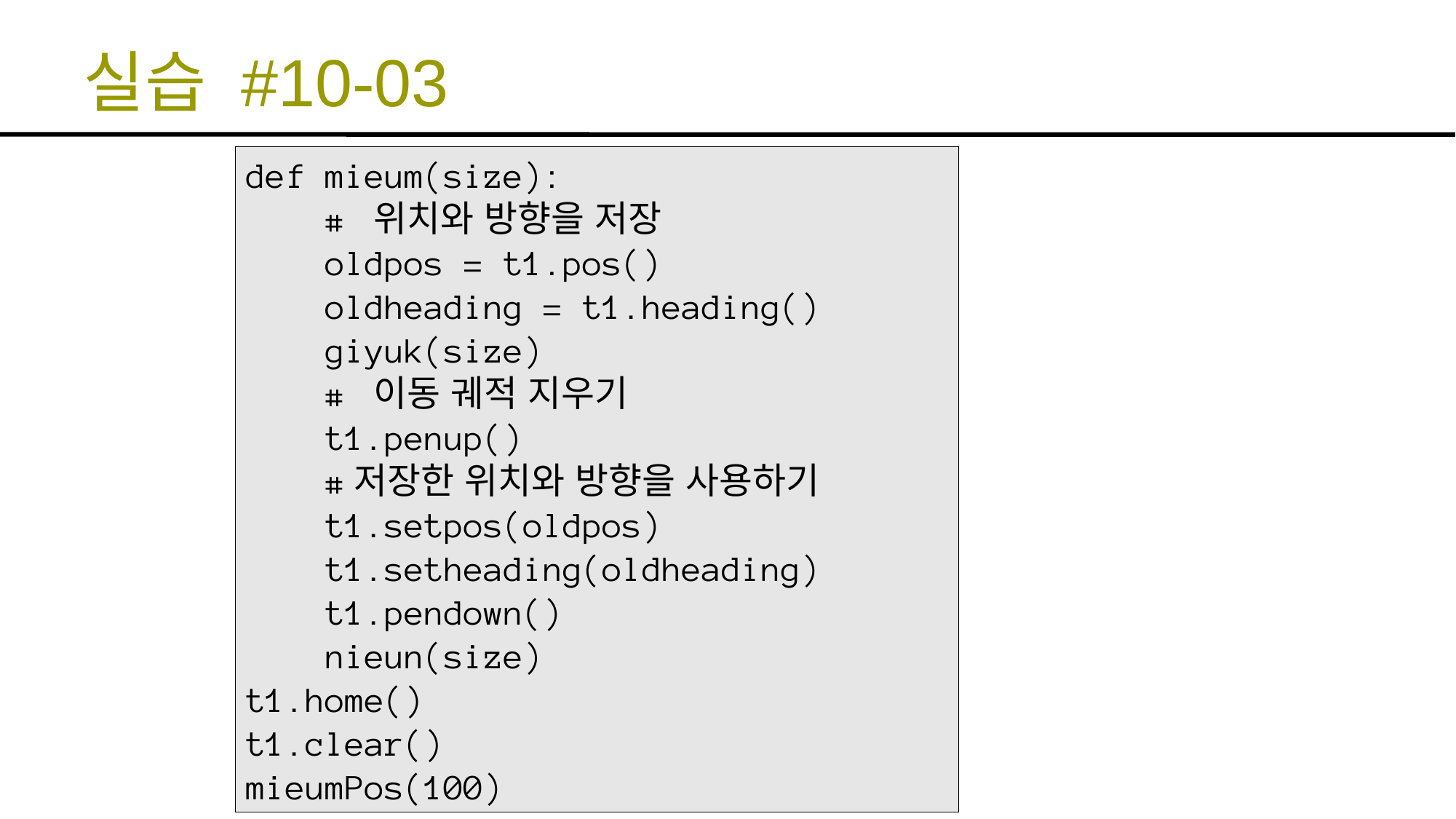

# 실습 #10-03
def mieum(size):
    # 위치와 방향을 저장
    oldpos = t1.pos()
    oldheading = t1.heading()
    giyuk(size)
    # 이동 궤적 지우기
    t1.penup()
    #저장한 위치와 방향을 사용하기
    t1.setpos(oldpos)
    t1.setheading(oldheading)
    t1.pendown()
    nieun(size)
t1.home()
t1.clear()
mieumPos(100)